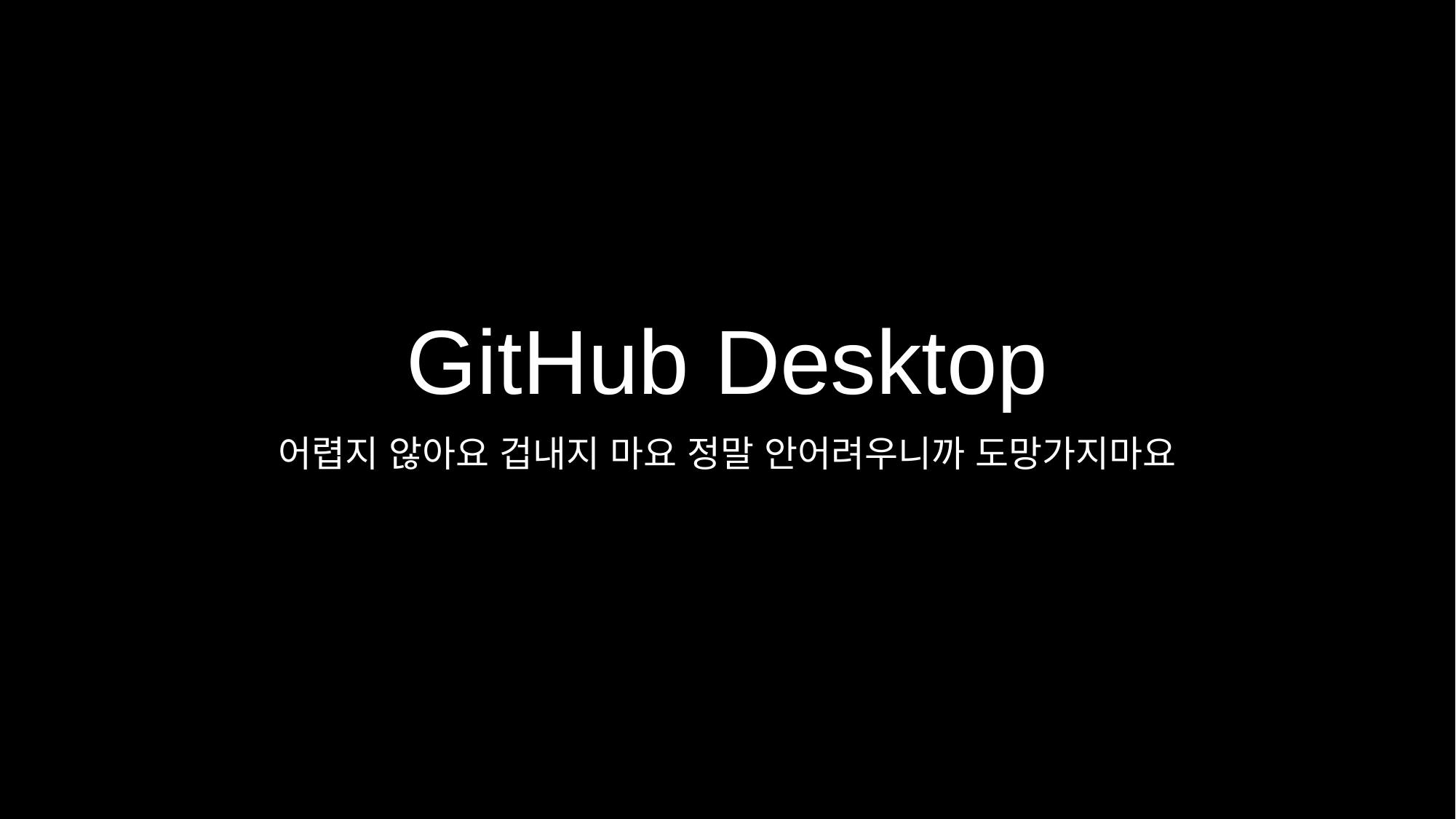

# GitHub Desktop
어렵지 않아요 겁내지 마요 정말 안어려우니까 도망가지마요